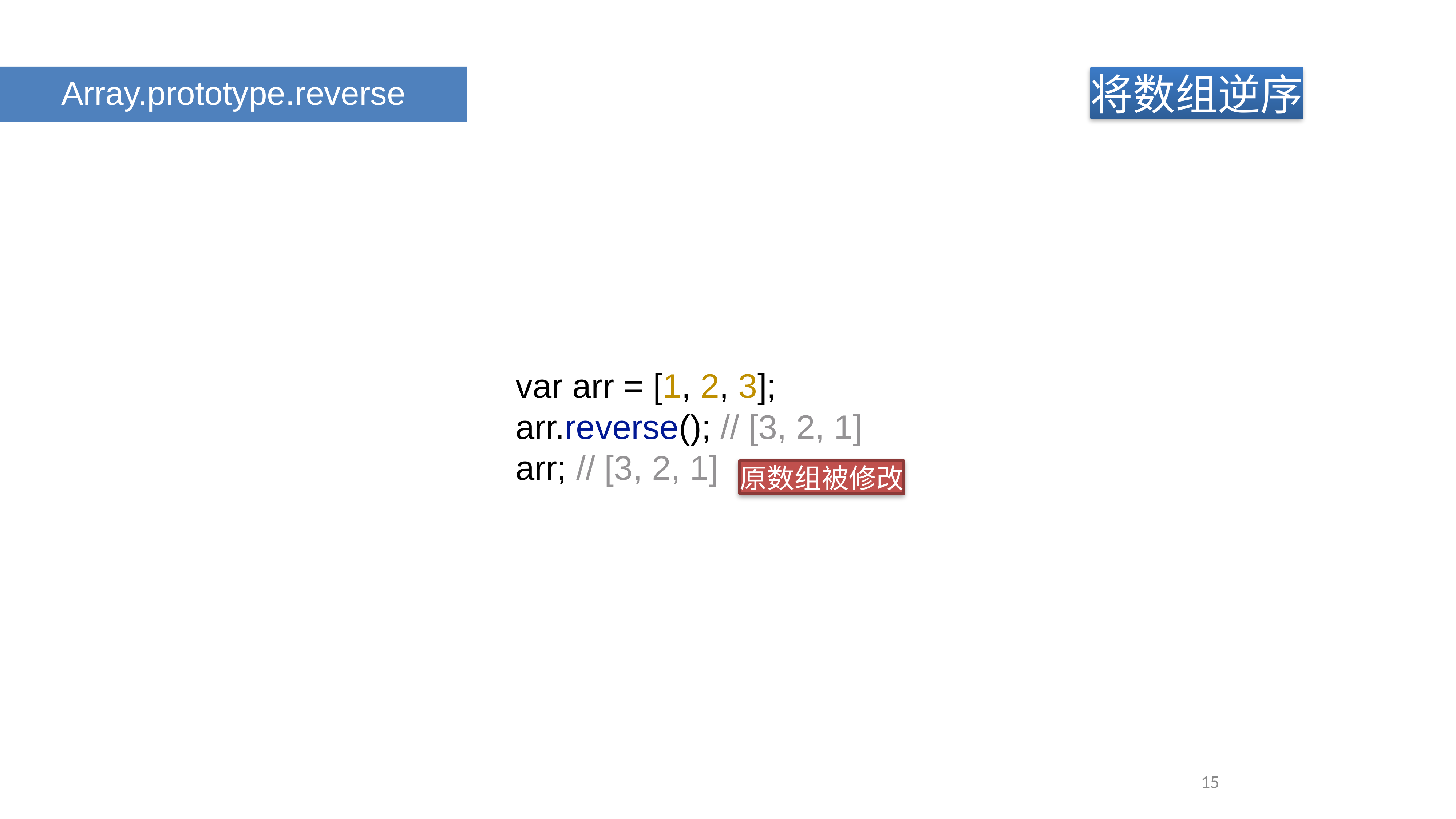

Array.prototype.reverse
将数组逆序
var arr = [1, 2, 3];
arr.reverse(); // [3, 2, 1]
arr; // [3, 2, 1]
原数组被修改
15